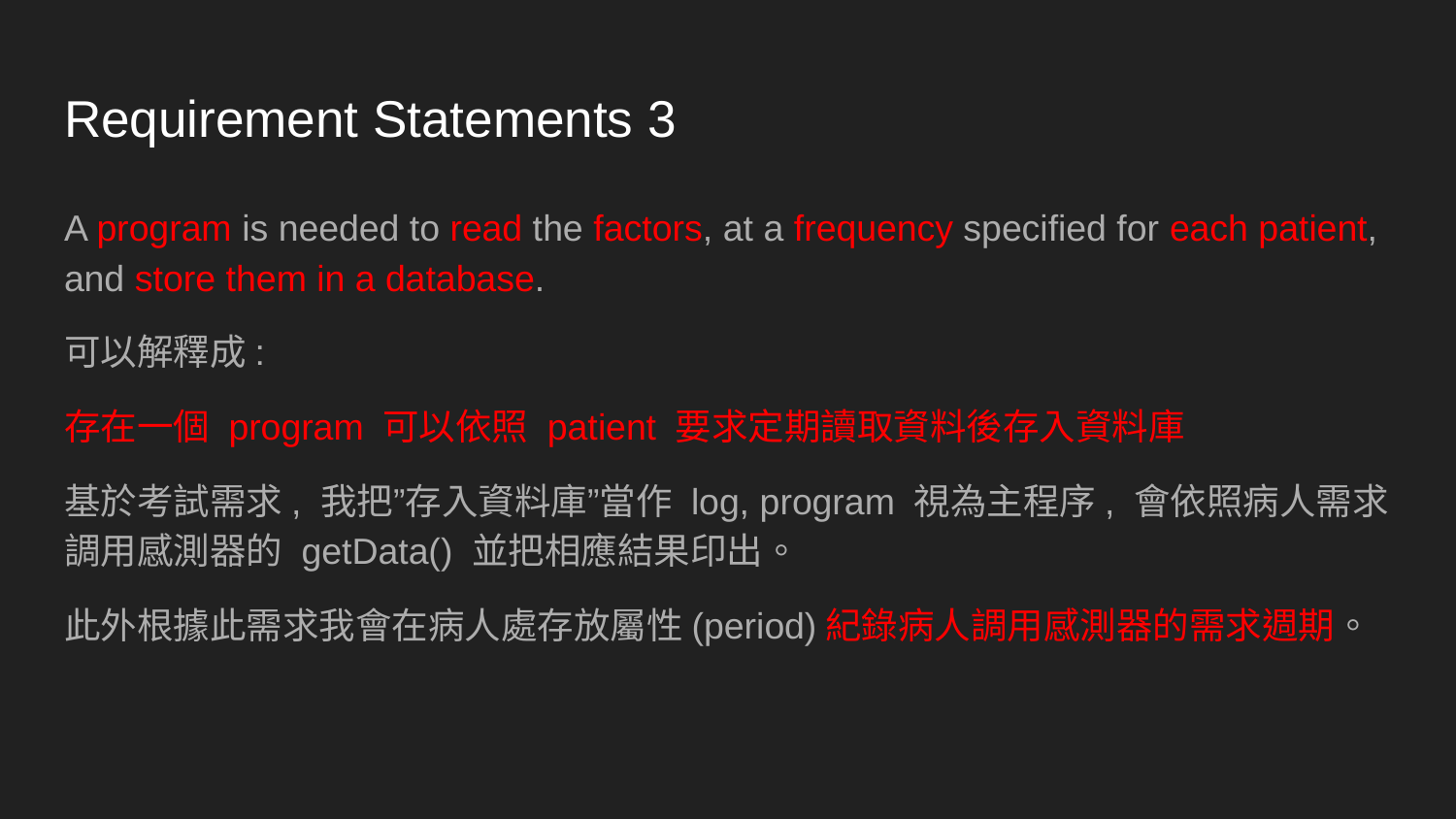

# Requirement Statements 3
A program is needed to read the factors, at a frequency specified for each patient, and store them in a database.
可以解釋成:
存在一個 program 可以依照 patient 要求定期讀取資料後存入資料庫
基於考試需求, 我把”存入資料庫”當作 log, program 視為主程序, 會依照病人需求調用感測器的 getData() 並把相應結果印出。
此外根據此需求我會在病人處存放屬性(period)紀錄病人調用感測器的需求週期。